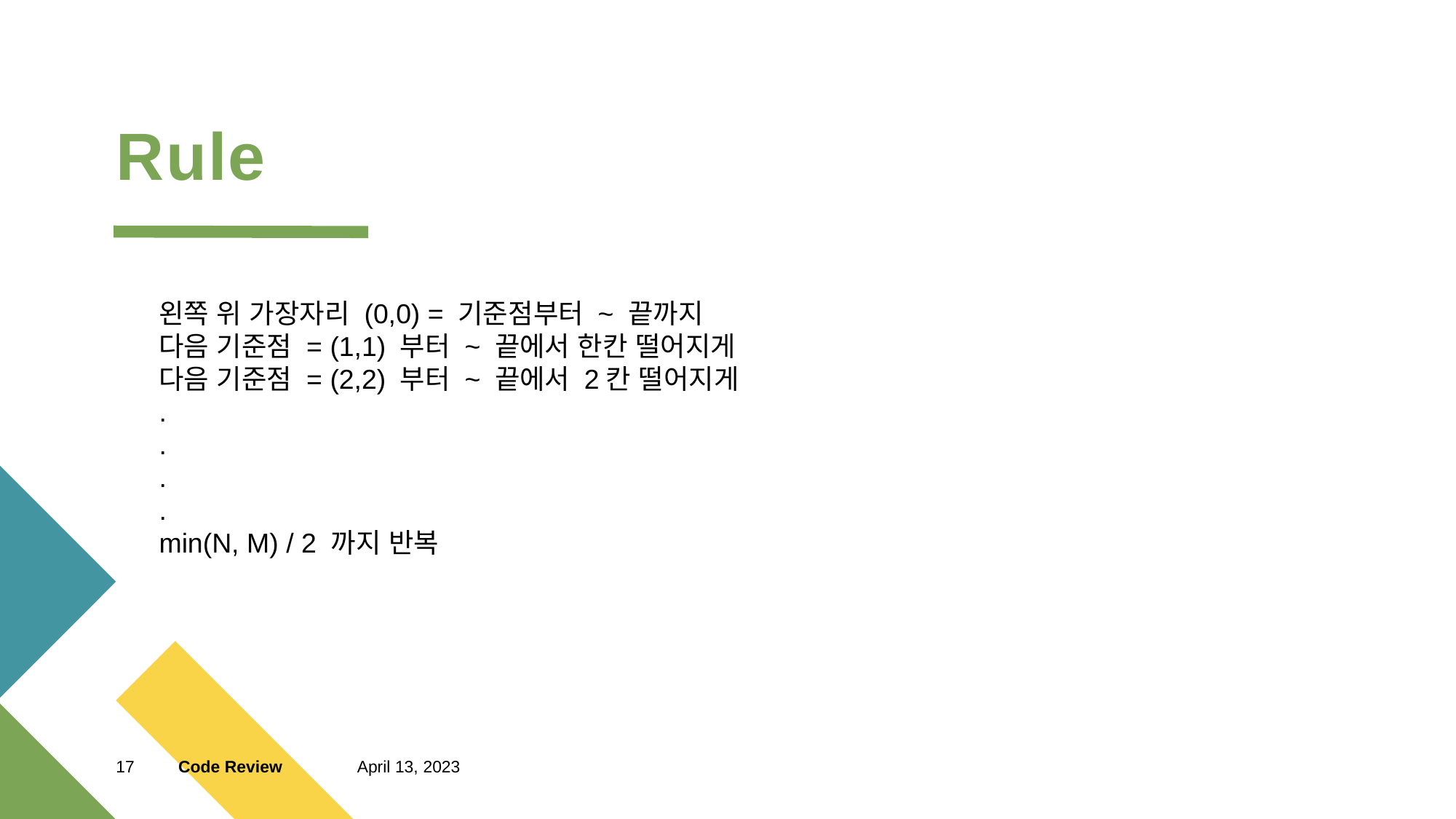

# Rule
왼쪽 위 가장자리 (0,0) = 기준점부터 ~ 끝까지
다음 기준점 = (1,1) 부터 ~ 끝에서 한칸 떨어지게
다음 기준점 = (2,2) 부터 ~ 끝에서 2칸 떨어지게
.
.
.
.
min(N, M) / 2 까지 반복
17
Code Review
April 13, 2023